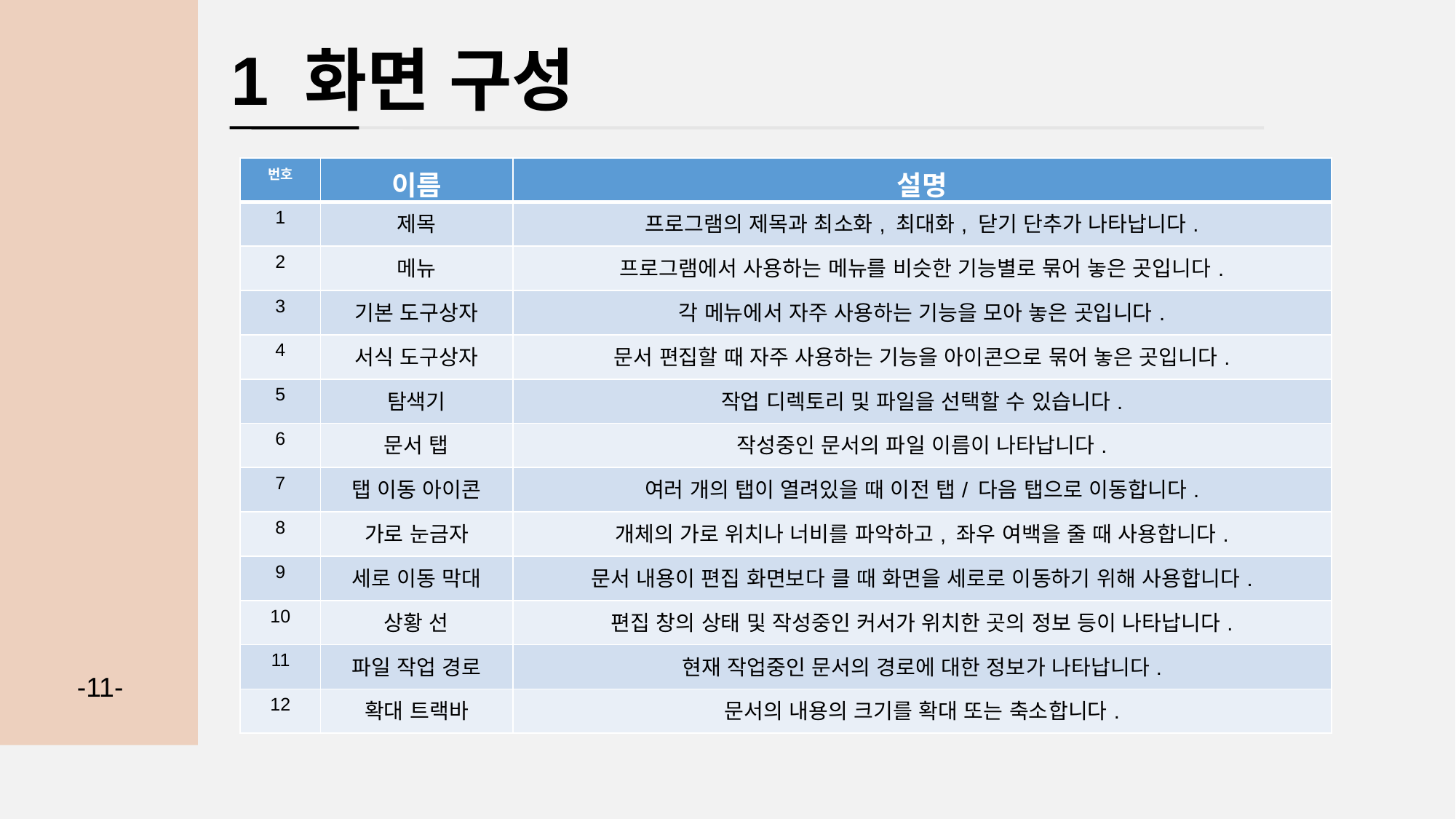

1 화면 구성

| 번호 | 이름 | 설명 |
| --- | --- | --- |
| 1 | 제목 | 프로그램의 제목과 최소화, 최대화, 닫기 단추가 나타납니다. |
| 2 | 메뉴 | 프로그램에서 사용하는 메뉴를 비슷한 기능별로 묶어 놓은 곳입니다. |
| 3 | 기본 도구상자 | 각 메뉴에서 자주 사용하는 기능을 모아 놓은 곳입니다. |
| 4 | 서식 도구상자 | 문서 편집할 때 자주 사용하는 기능을 아이콘으로 묶어 놓은 곳입니다. |
| 5 | 탐색기 | 작업 디렉토리 및 파일을 선택할 수 있습니다. |
| 6 | 문서 탭 | 작성중인 문서의 파일 이름이 나타납니다. |
| 7 | 탭 이동 아이콘 | 여러 개의 탭이 열려있을 때 이전 탭/ 다음 탭으로 이동합니다. |
| 8 | 가로 눈금자 | 개체의 가로 위치나 너비를 파악하고, 좌우 여백을 줄 때 사용합니다. |
| 9 | 세로 이동 막대 | 문서 내용이 편집 화면보다 클 때 화면을 세로로 이동하기 위해 사용합니다. |
| 10 | 상황 선 | 편집 창의 상태 및 작성중인 커서가 위치한 곳의 정보 등이 나타납니다. |
| 11 | 파일 작업 경로 | 현재 작업중인 문서의 경로에 대한 정보가 나타납니다. |
| 12 | 확대 트랙바 | 문서의 내용의 크기를 확대 또는 축소합니다. |
-11-